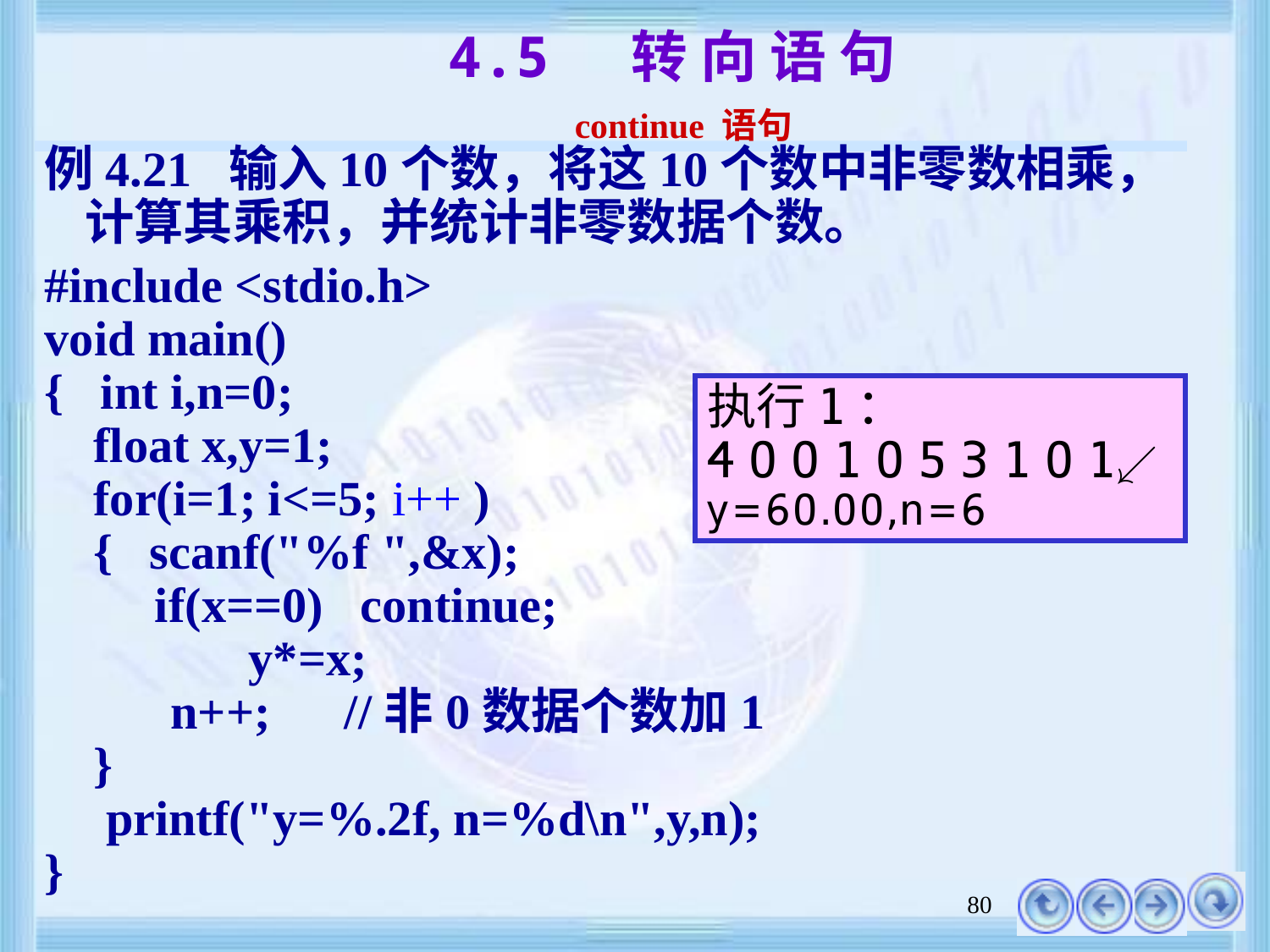

# 4.5  转 向 语 句 continue 语句
例4.21  输入10个数，将这10个数中非零数相乘，计算其乘积，并统计非零数据个数。
#include <stdio.h>
void main()
{   int i,n=0;
    float x,y=1;
    for(i=1; i<=5; i++ )
    {   scanf("%f ",&x);
         if(x==0)   continue;
     	   y*=x;
	       n++;      //非0数据个数加1
    }
     printf("y=%.2f, n=%d\n",y,n);
}
执行1：
4 0 0 1 0 5 3 1 0 1↙
y=60.00,n=6
80